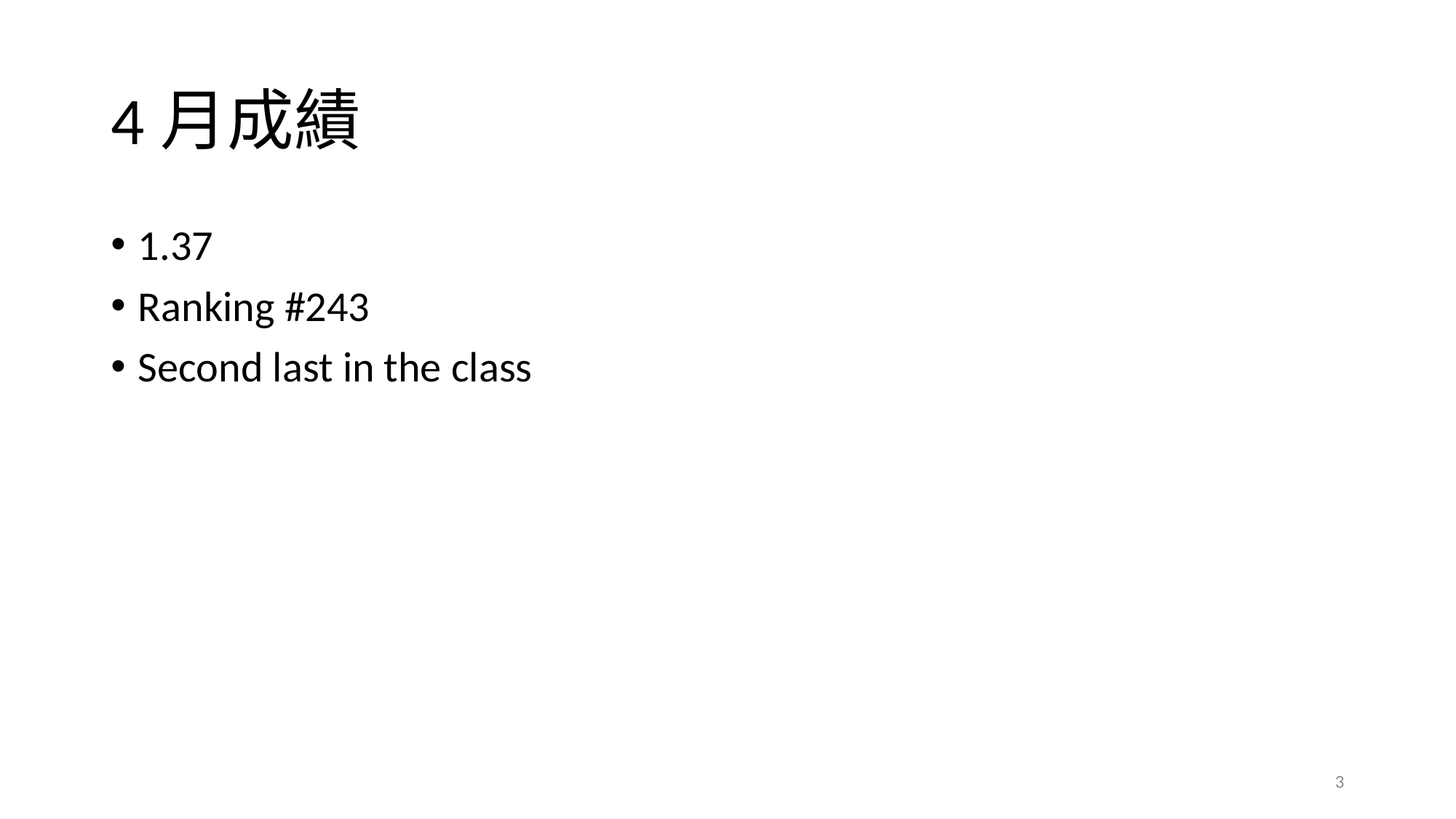

# 4月成績
1.37
Ranking #243
Second last in the class
3